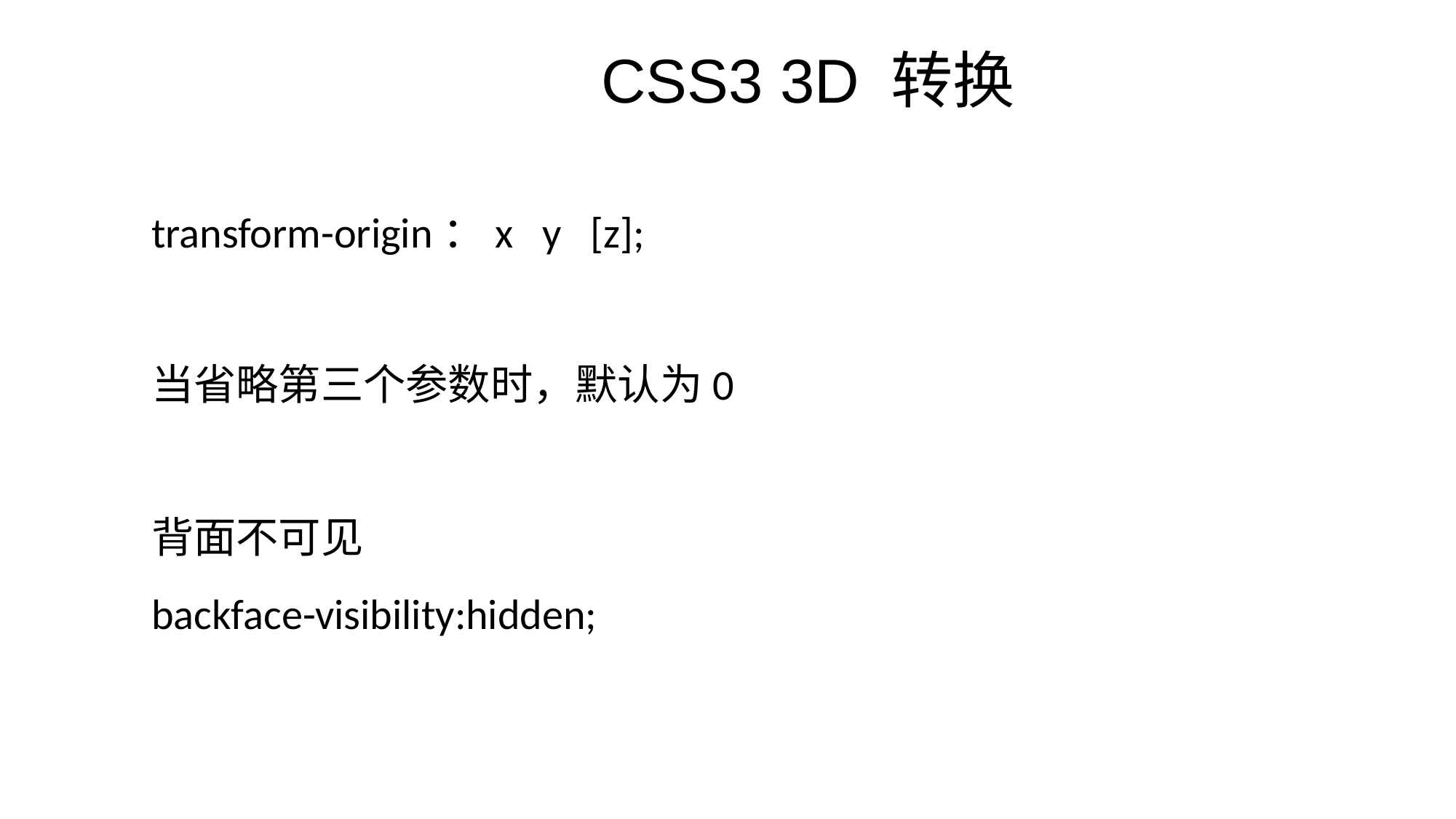

# CSS3 3D 转换

transform-origin：x   y   [z];

当省略第三个参数时，默认为0

背面不可见
backface-visibility:hidden;